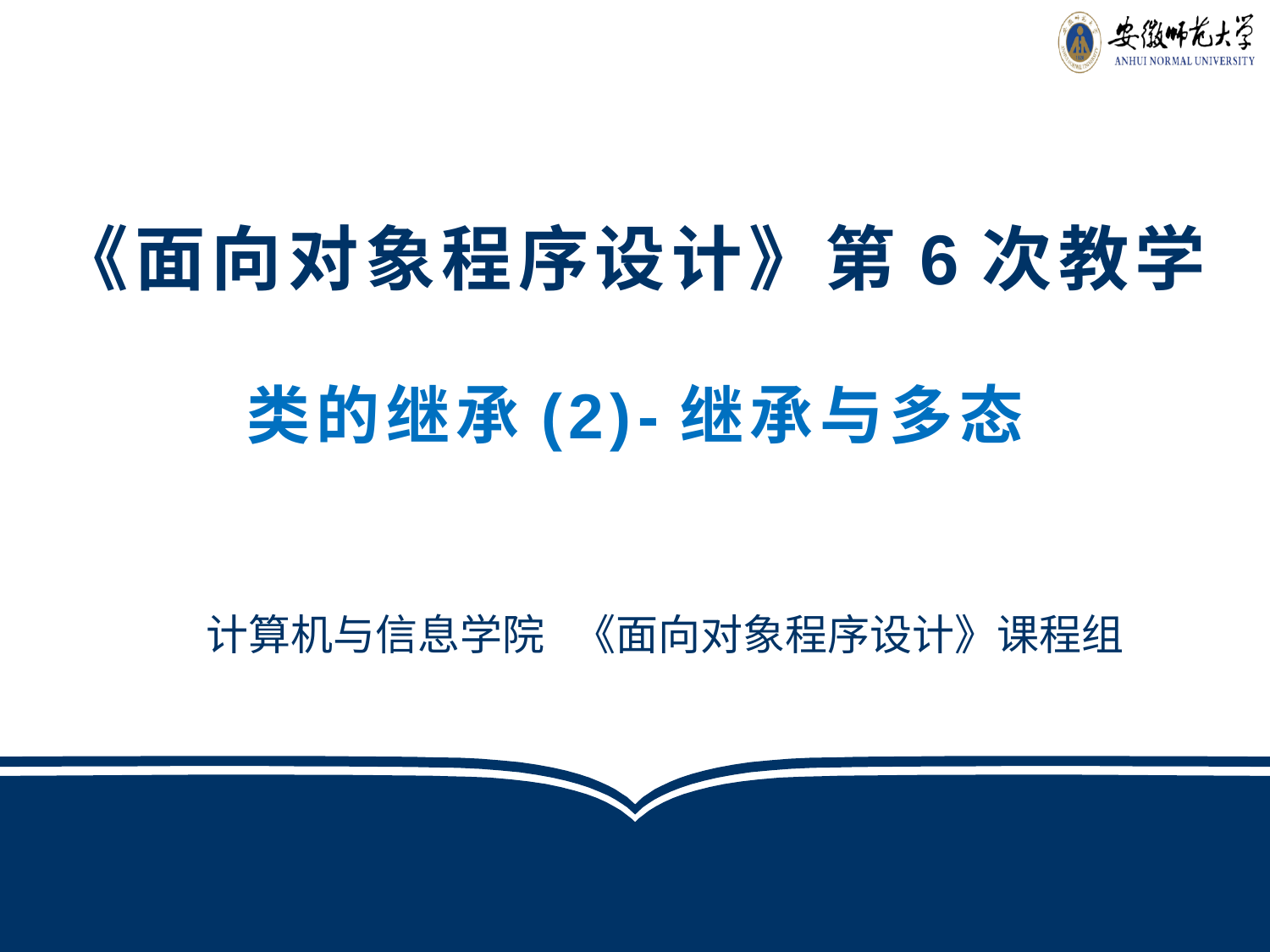

《面向对象程序设计》第6次教学
类的继承(2)-继承与多态
计算机与信息学院   《面向对象程序设计》课程组